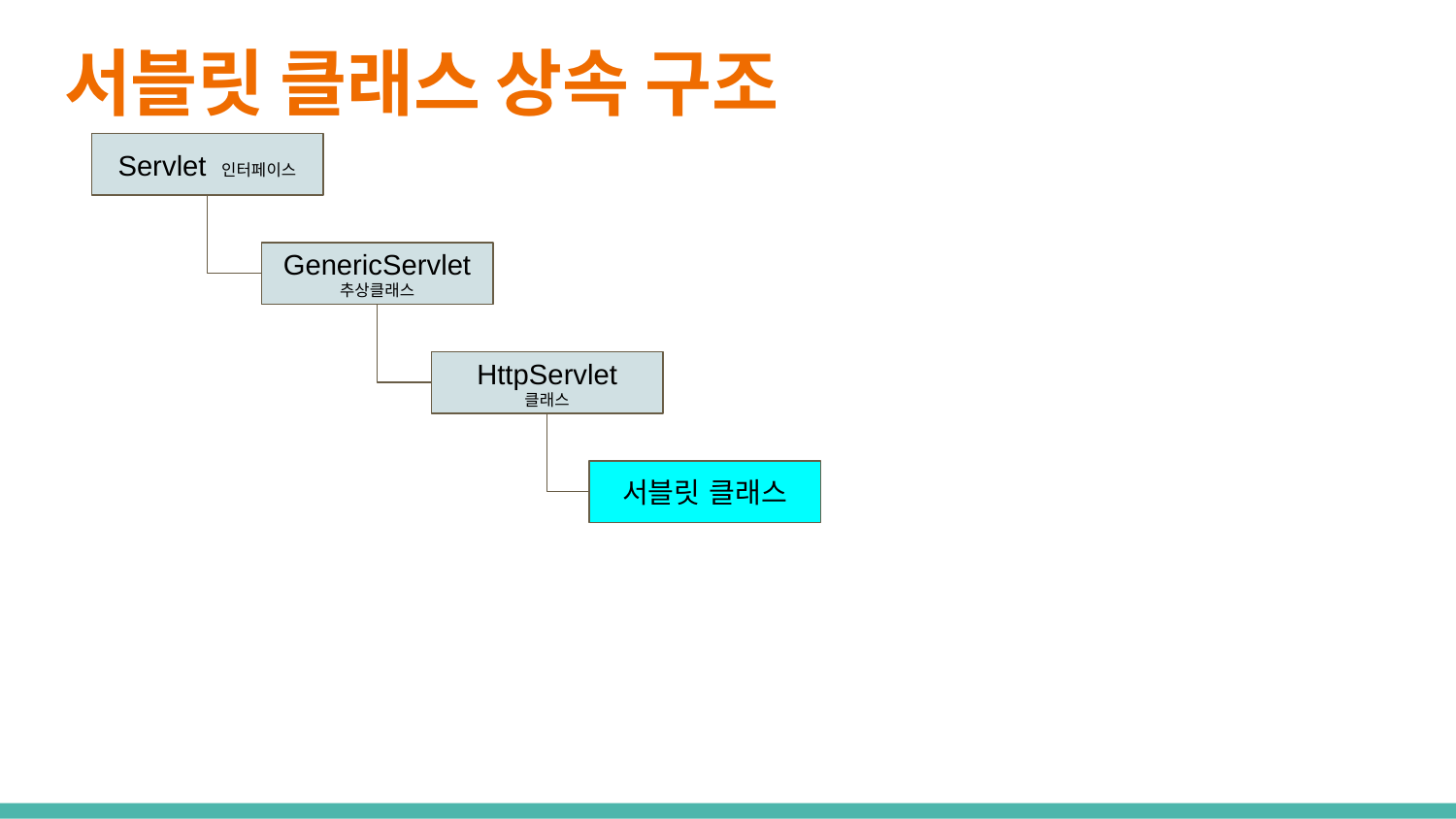

# 서블릿 클래스 상속 구조
Servlet 인터페이스
GenericServlet
추상클래스
HttpServlet
클래스
서블릿 클래스